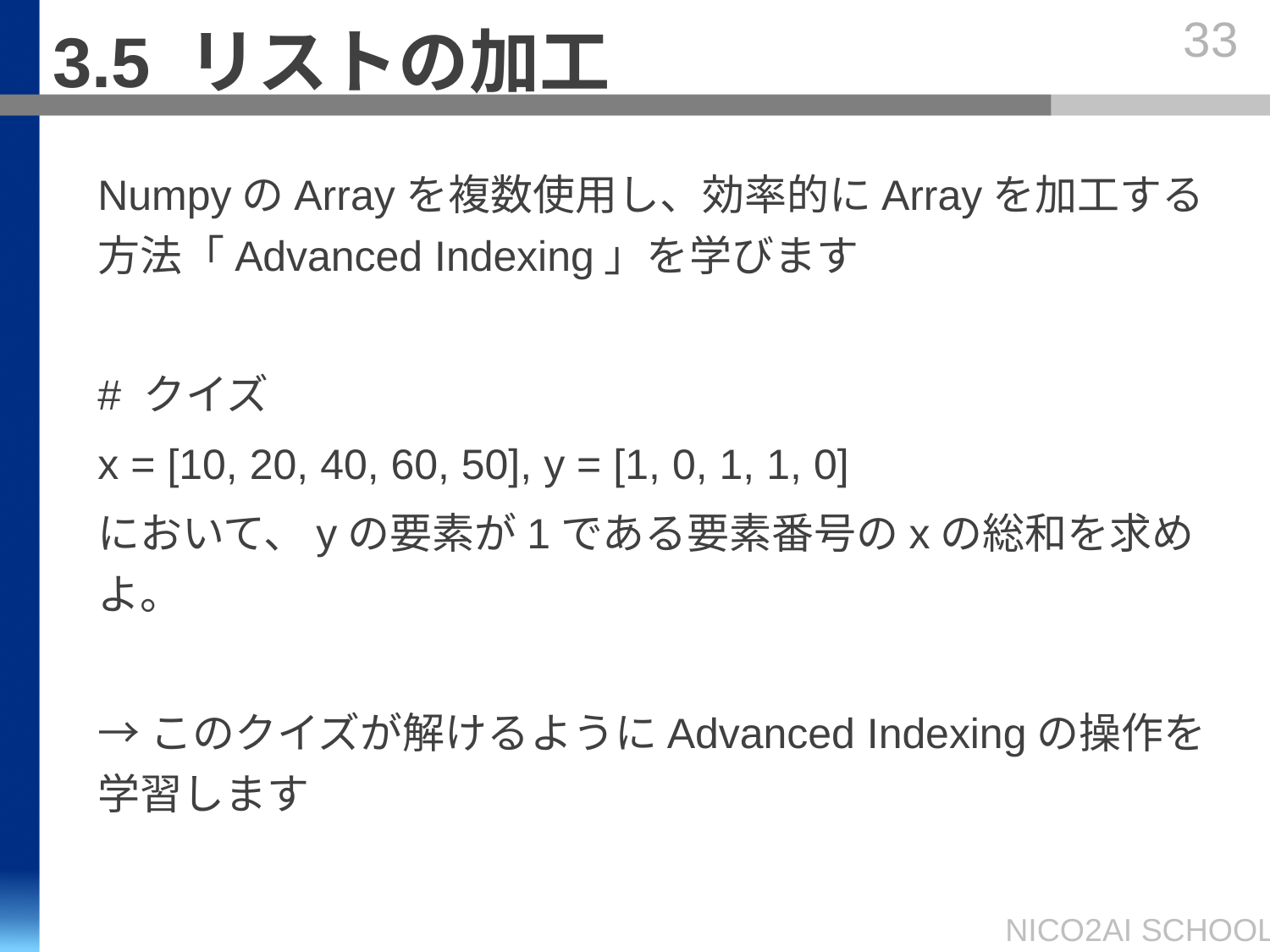

# 3.5 リストの加工
33
NumpyのArrayを複数使用し、効率的にArrayを加工する方法「Advanced Indexing」を学びます

# クイズ
x = [10, 20, 40, 60, 50], y = [1, 0, 1, 1, 0]
において、yの要素が1である要素番号のxの総和を求めよ。

→このクイズが解けるようにAdvanced Indexingの操作を学習します